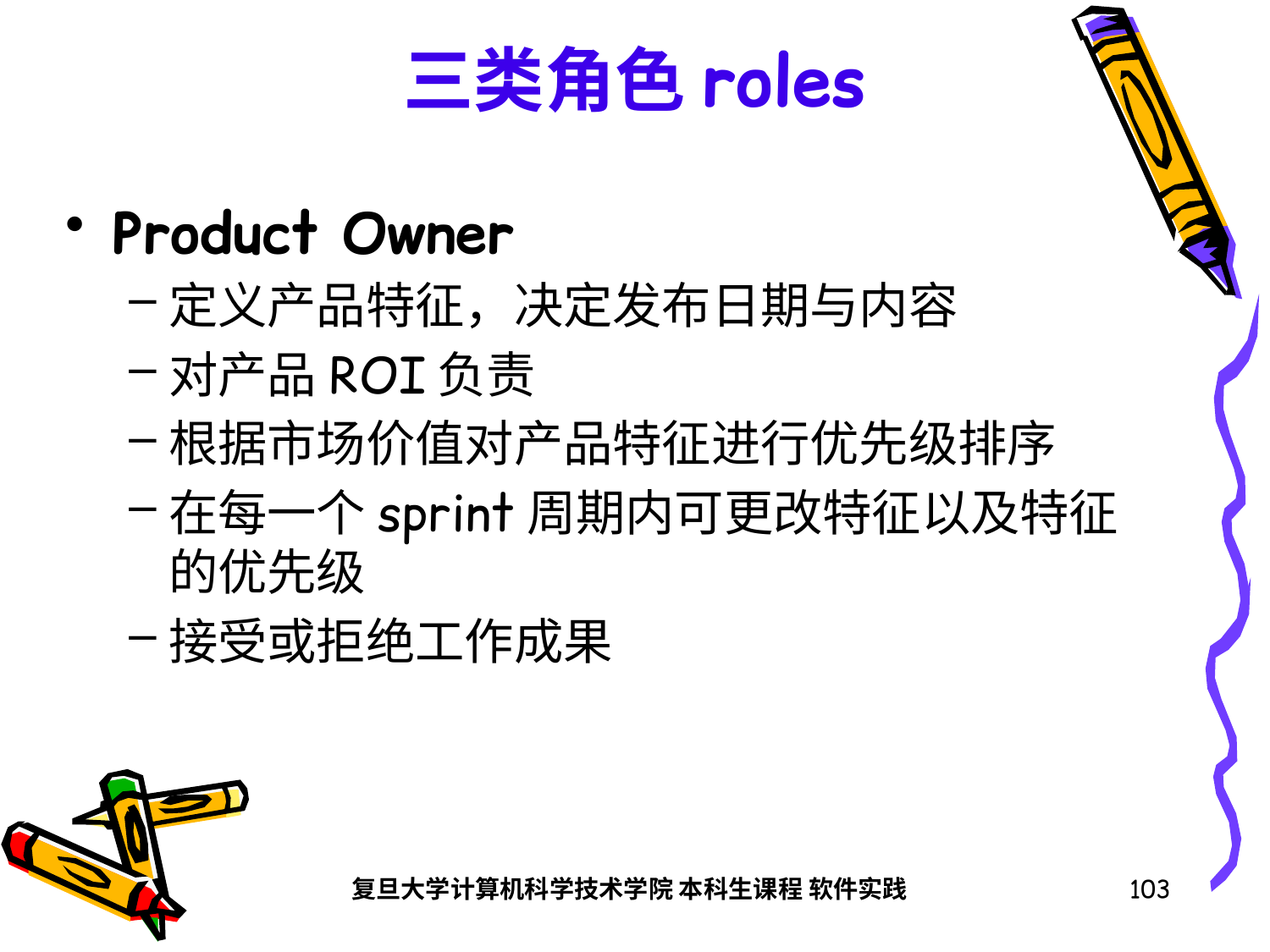

# 三类角色roles
Product Owner
定义产品特征，决定发布日期与内容
对产品ROI负责
根据市场价值对产品特征进行优先级排序
在每一个sprint周期内可更改特征以及特征的优先级
接受或拒绝工作成果
复旦大学计算机科学技术学院 本科生课程 软件实践
103